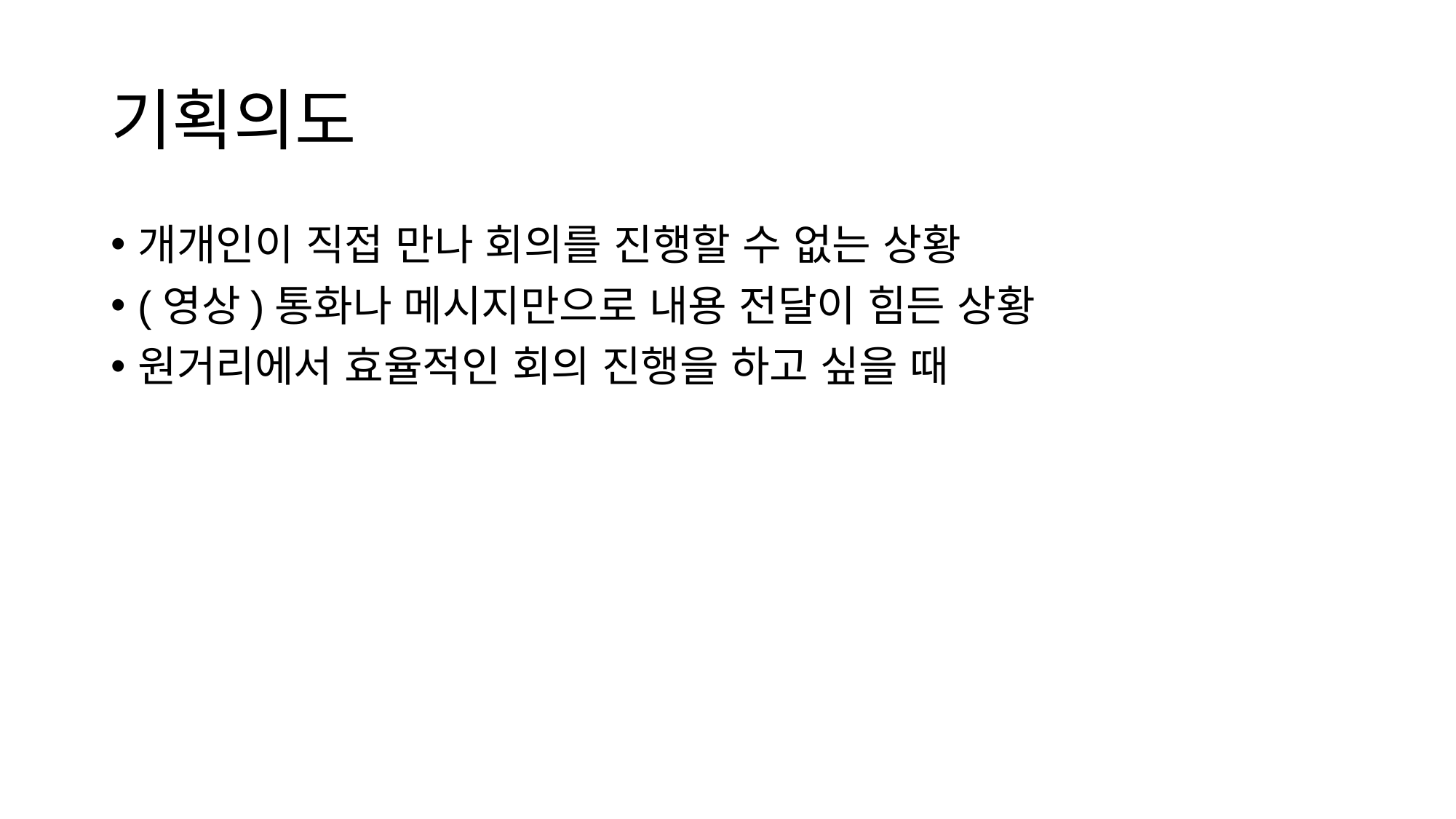

# 기획의도
개개인이 직접 만나 회의를 진행할 수 없는 상황
(영상)통화나 메시지만으로 내용 전달이 힘든 상황
원거리에서 효율적인 회의 진행을 하고 싶을 때